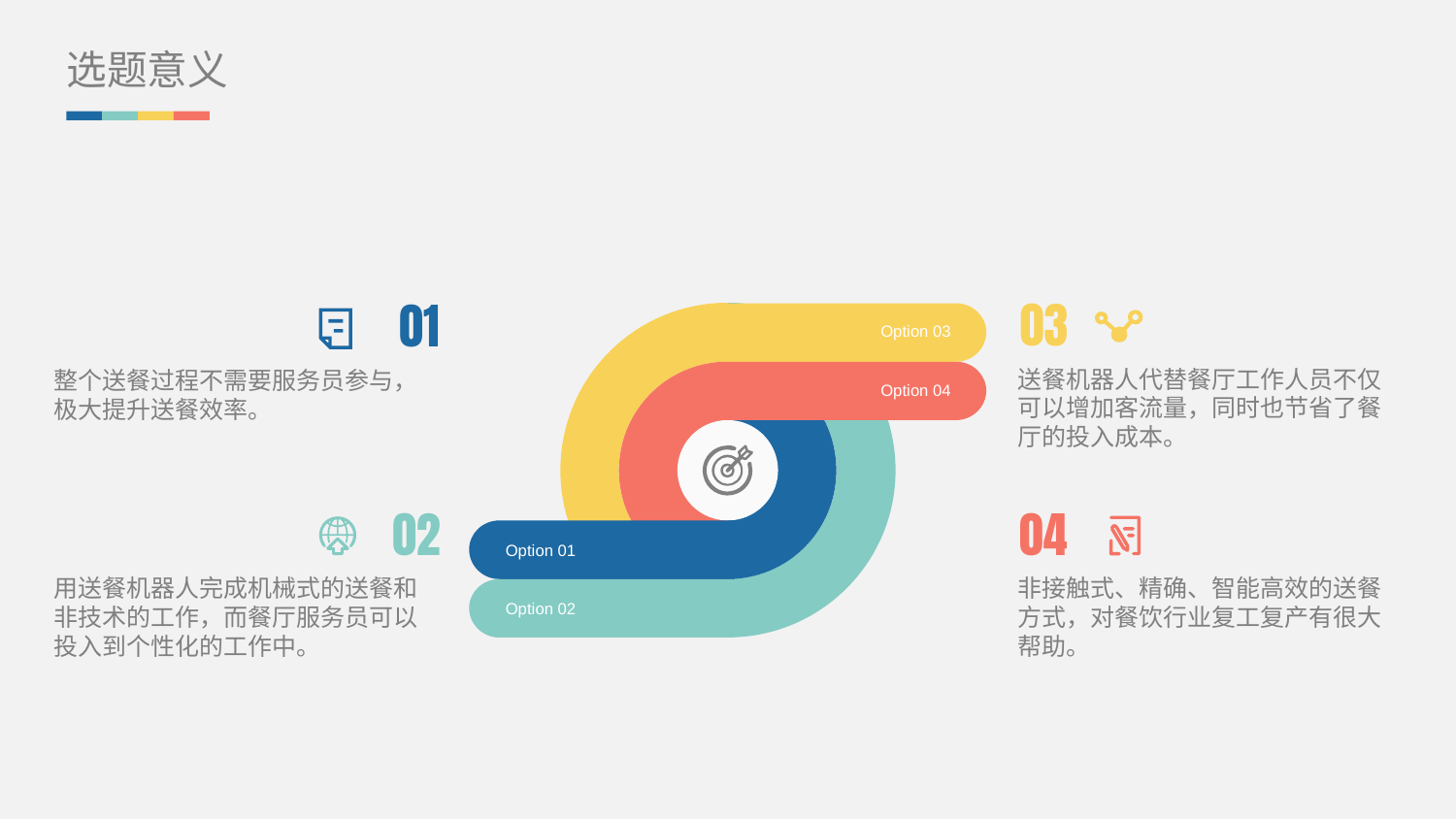

选题意义

03
01

Option 03
送餐机器人代替餐厅工作人员不仅可以增加客流量，同时也节省了餐厅的投入成本。
整个送餐过程不需要服务员参与，极大提升送餐效率。
Option 04
02
04

Option 01
用送餐机器人完成机械式的送餐和非技术的工作，而餐厅服务员可以投入到个性化的工作中。
非接触式、精确、智能高效的送餐方式，对餐饮行业复工复产有很大帮助。
Option 02